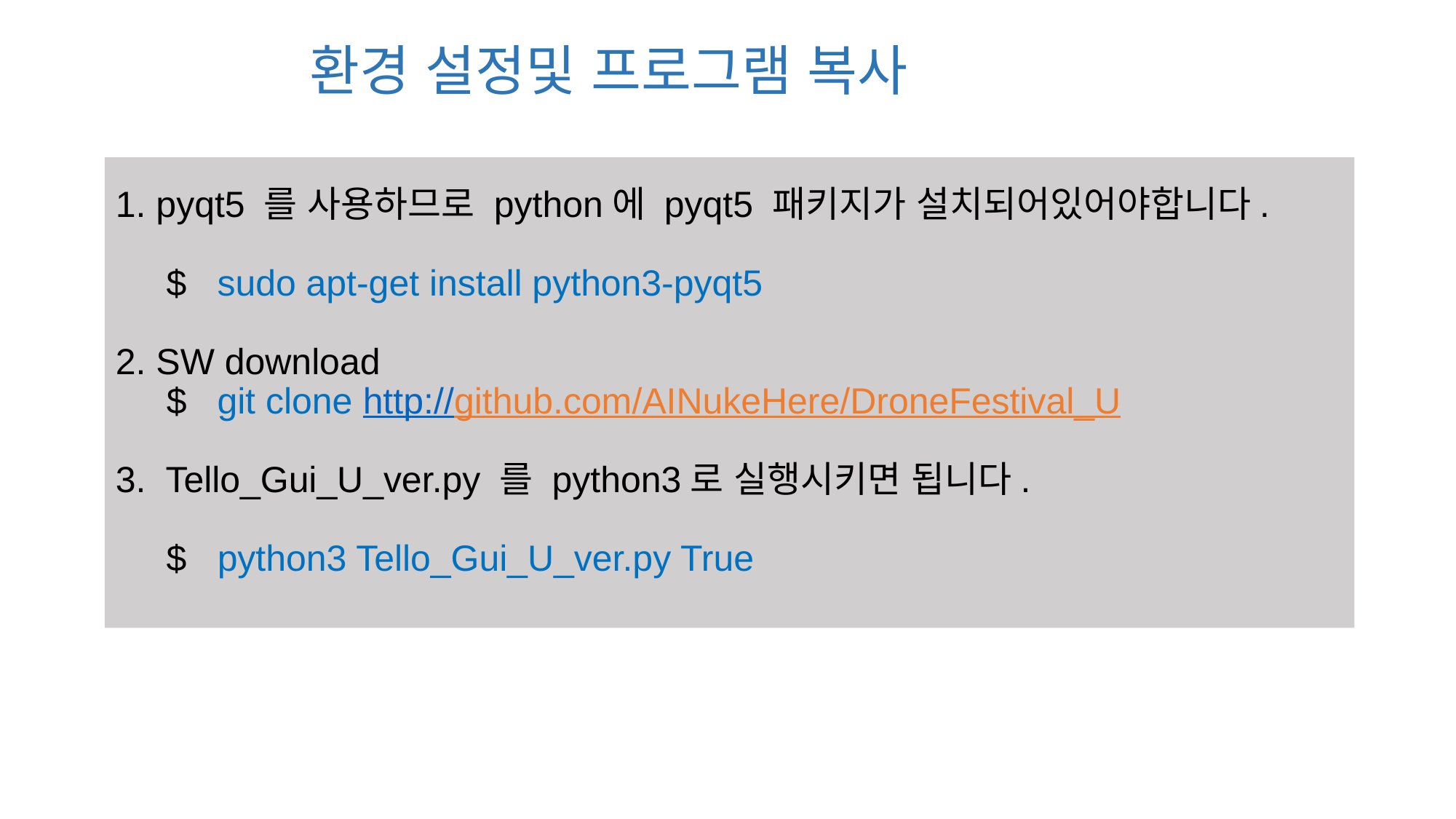

환경 설정및 프로그램 복사
# 1. pyqt5 를 사용하므로 python에 pyqt5 패키지가 설치되어있어야합니다. $   sudo apt-get install python3-pyqt5 2. SW download $   git clone http://github.com/AINukeHere/DroneFestival_U 3.  Tello_Gui_U_ver.py 를 python3로 실행시키면 됩니다. $   python3 Tello_Gui_U_ver.py True